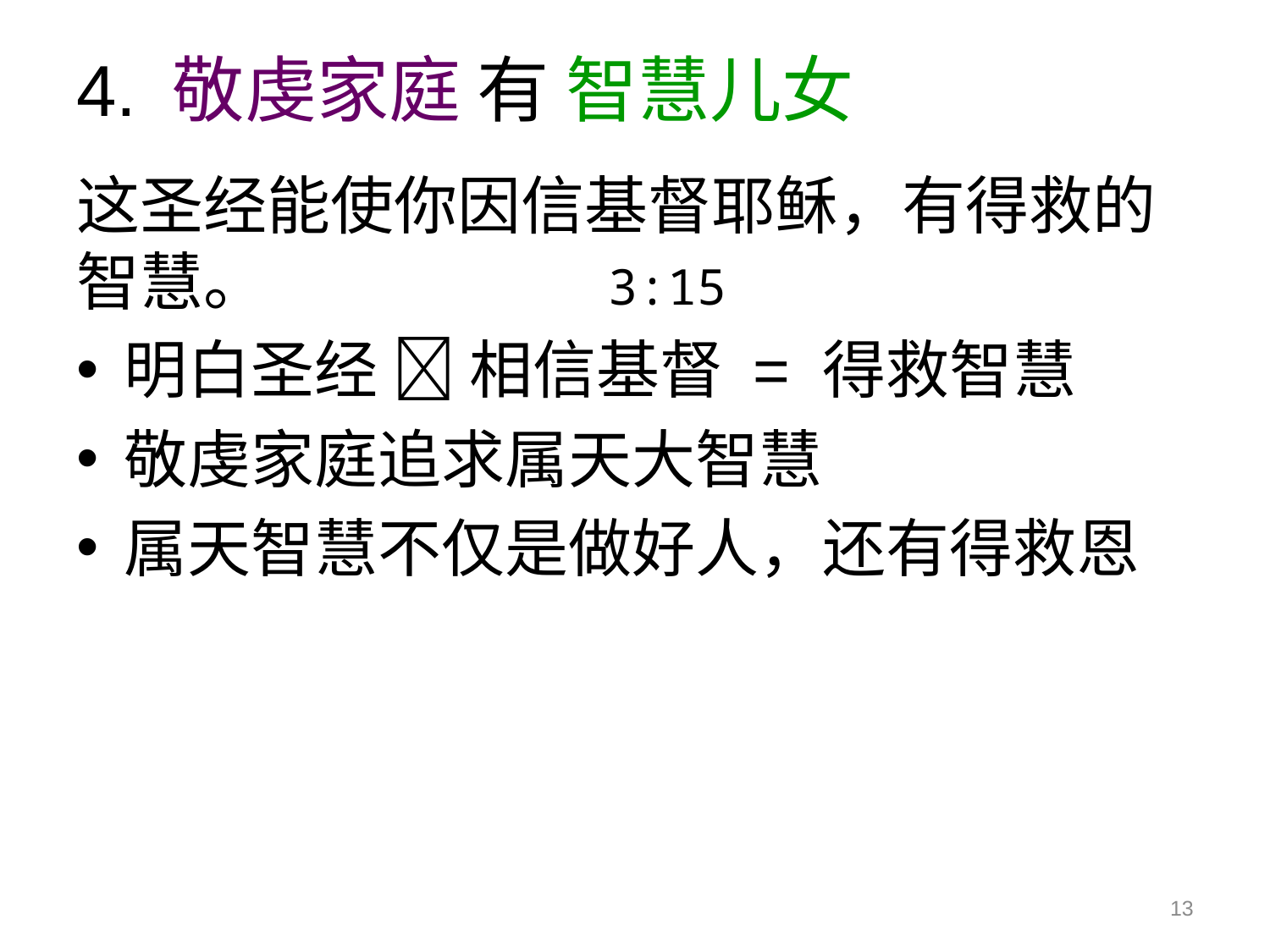

# 4. 敬虔家庭 有 智慧儿女
这圣经能使你因信基督耶稣，有得救的智慧。                       3:15
明白圣经 → 相信基督 = 得救智慧
敬虔家庭追求属天大智慧
属天智慧不仅是做好人，还有得救恩

13